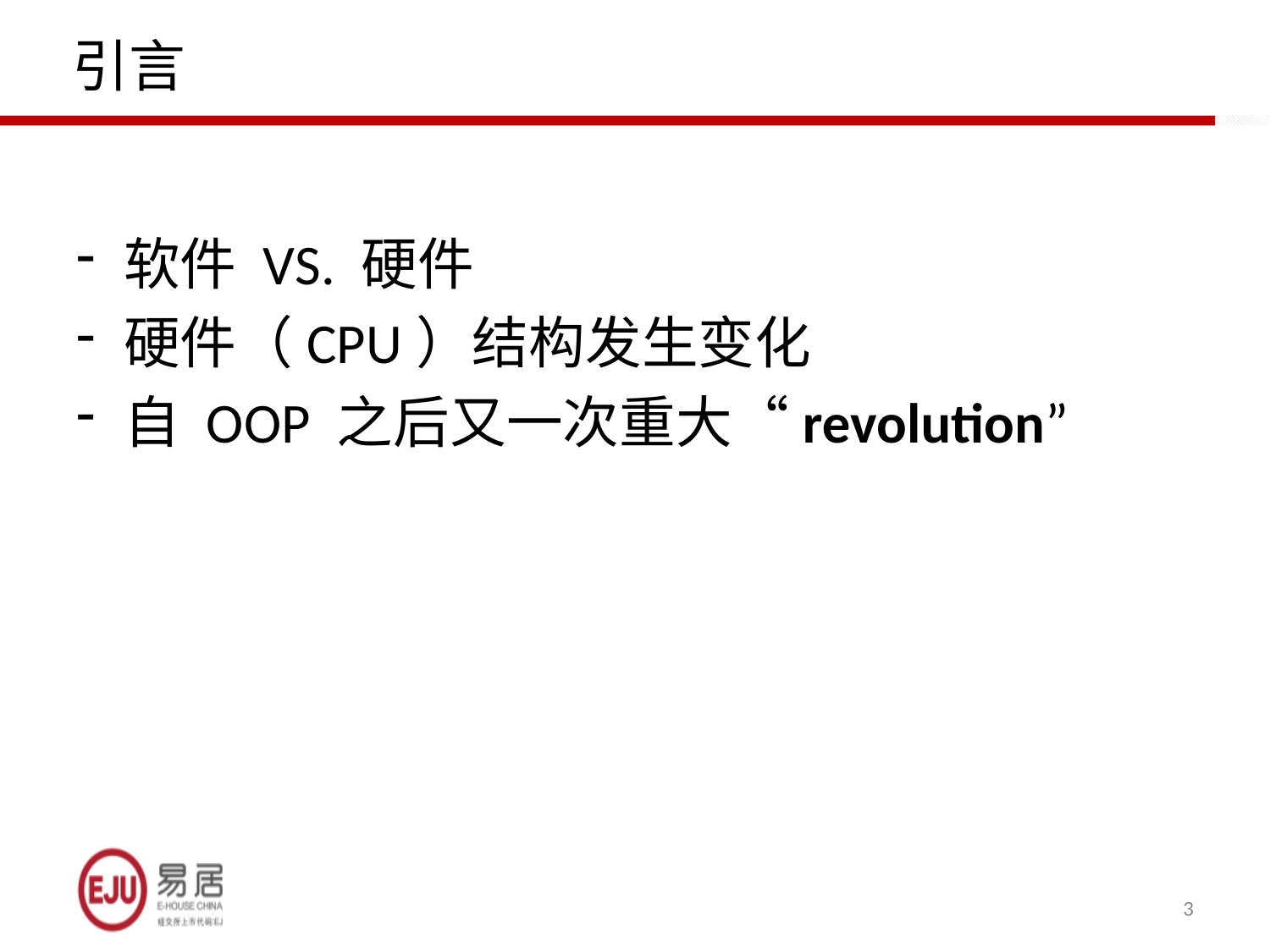

# 引言
软件 VS. 硬件
硬件（CPU）结构发生变化
自 OOP 之后又一次重大“revolution”
3